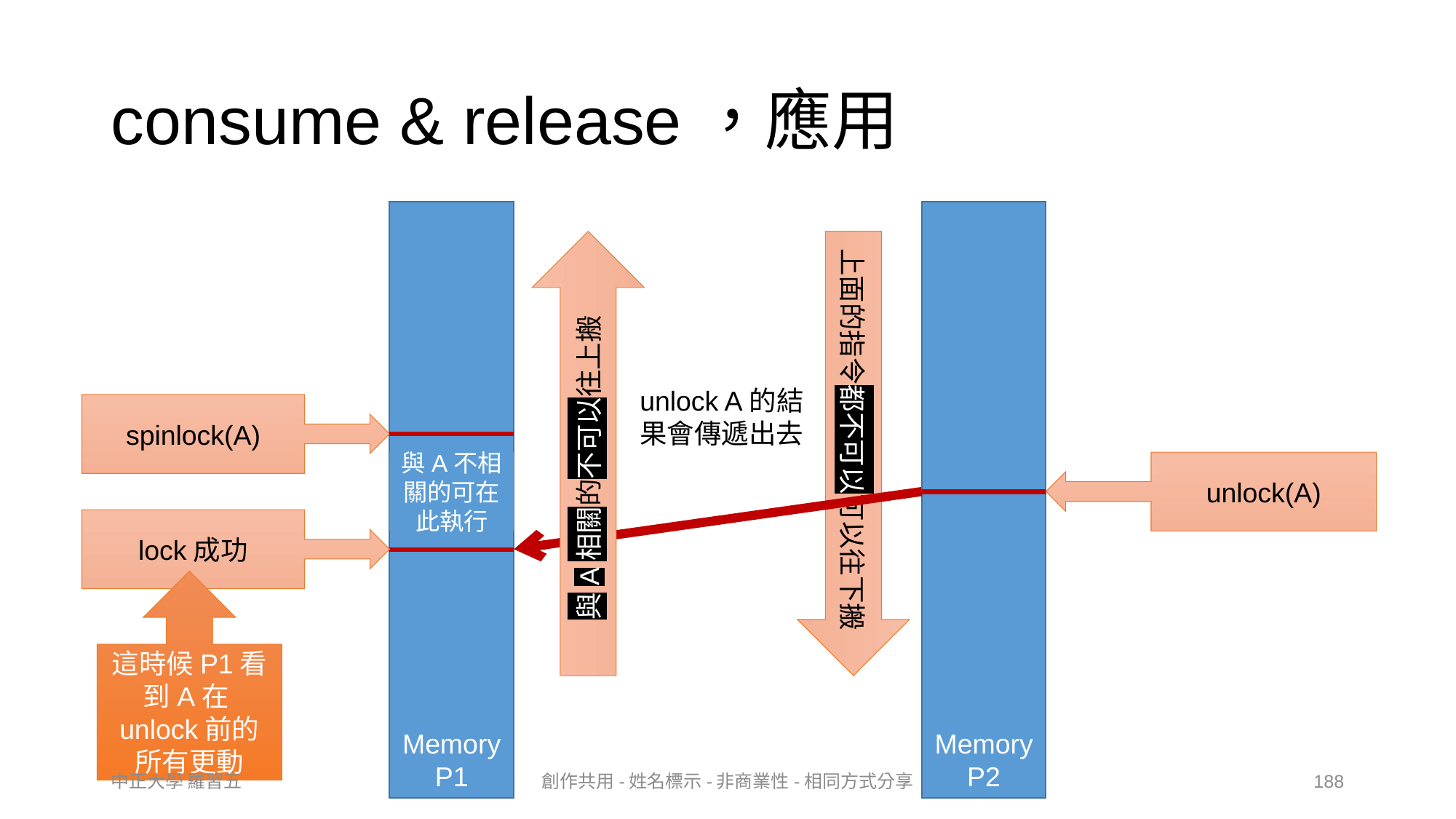

# consume & release，應用
Memory
P1
Memory
P2
unlock A的結果會傳遞出去
spinlock(A)
上面的指令都不可以可以往下搬
與A相關的不可以往上搬
與A不相關的可在此執行
unlock(A)
lock成功
這時候P1看到A在unlock前的所有更動
中正大學 羅習五
創作共用-姓名標示-非商業性-相同方式分享
188